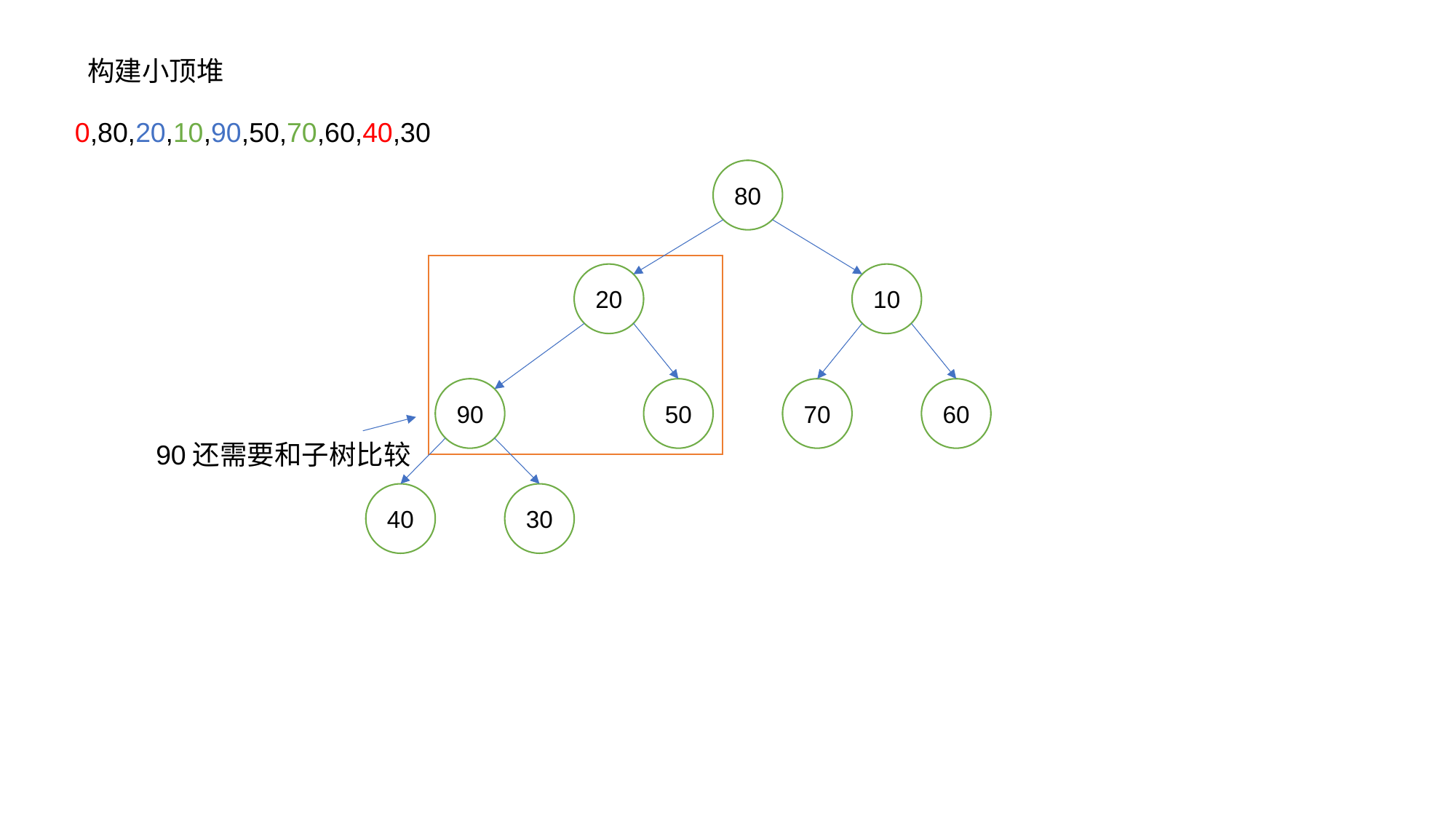

构建小顶堆
0,80,20,10,90,50,70,60,40,30
80

10
20
90
50
70
60
90还需要和子树比较
30
40